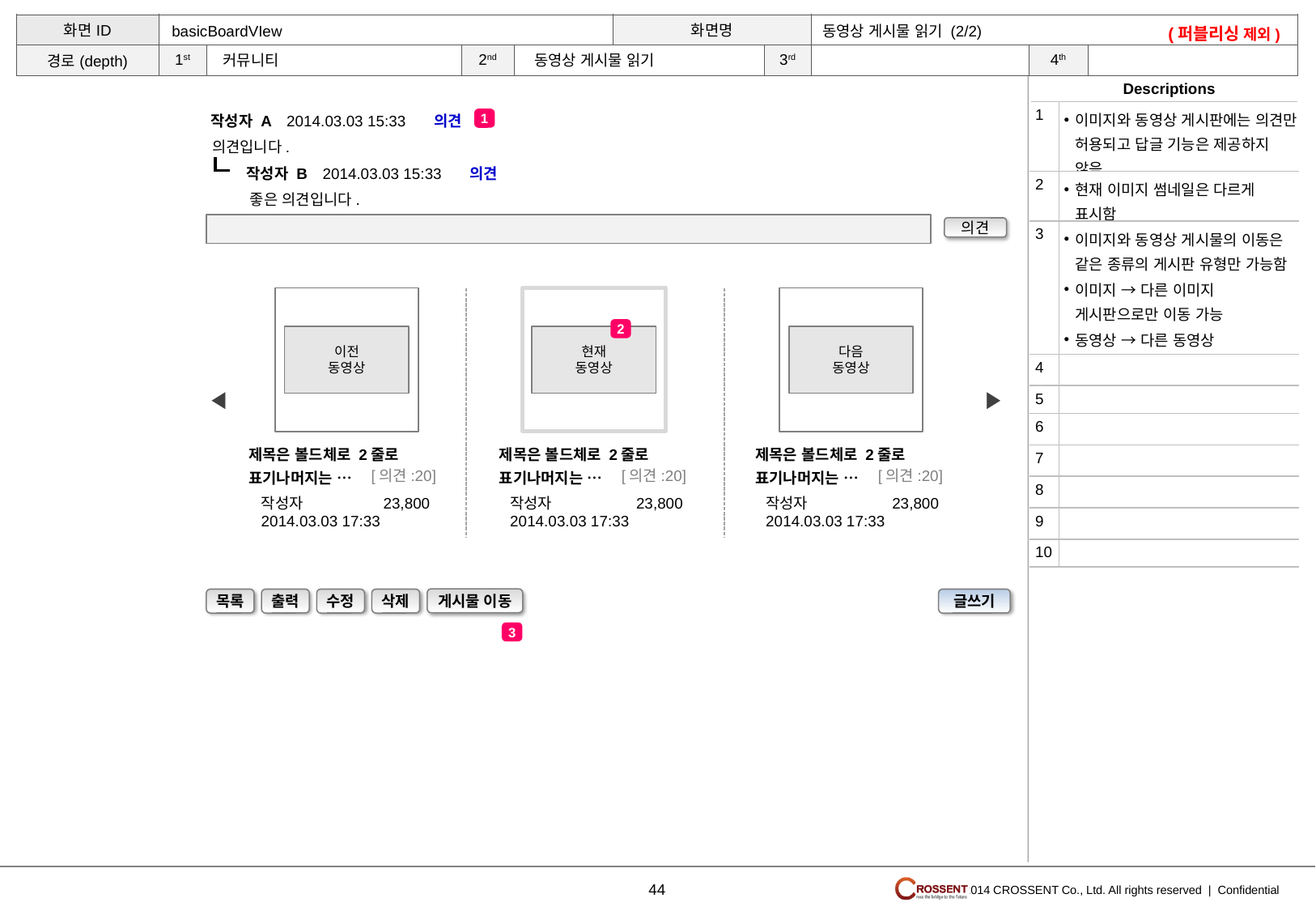

(퍼블리싱 제외)
동영상 게시물 읽기 (2/2)
basicBoardVIew
동영상 게시물 읽기
커뮤니티
작성자 A
2014.03.03 15:33
의견
| 1 | 이미지와 동영상 게시판에는 의견만 허용되고 답글 기능은 제공하지 않음 |
| --- | --- |
| 2 | 현재 이미지 썸네일은 다르게 표시함 |
| 3 | 이미지와 동영상 게시물의 이동은 같은 종류의 게시판 유형만 가능함 이미지 → 다른 이미지 게시판으로만 이동 가능 동영상 → 다른 동영상 게시판으로만 이동 가능 |
| 4 |  |
| 5 |  |
| 6 |  |
| 7 |  |
| 8 |  |
| 9 |  |
| 10 |  |
1
의견입니다.
작성자 B
2014.03.03 15:33
의견
좋은 의견입니다.

의견
IMG
120X120
pixels
IMG
120X120
pixels
IMG
120X120
pixels
2
이전
동영상
현재
동영상
다음
동영상
◀
▶
제목은 볼드체로 2줄로 표기나머지는 …
제목은 볼드체로 2줄로 표기나머지는 …
제목은 볼드체로 2줄로 표기나머지는 …
[의견:20]
[의견:20]
[의견:20]
작성자                  23,800
2014.03.03 17:33
작성자                   23,800
2014.03.03 17:33
작성자                   23,800
2014.03.03 17:33
게시물 이동
목록
출력
수정
삭제
글쓰기
3
44